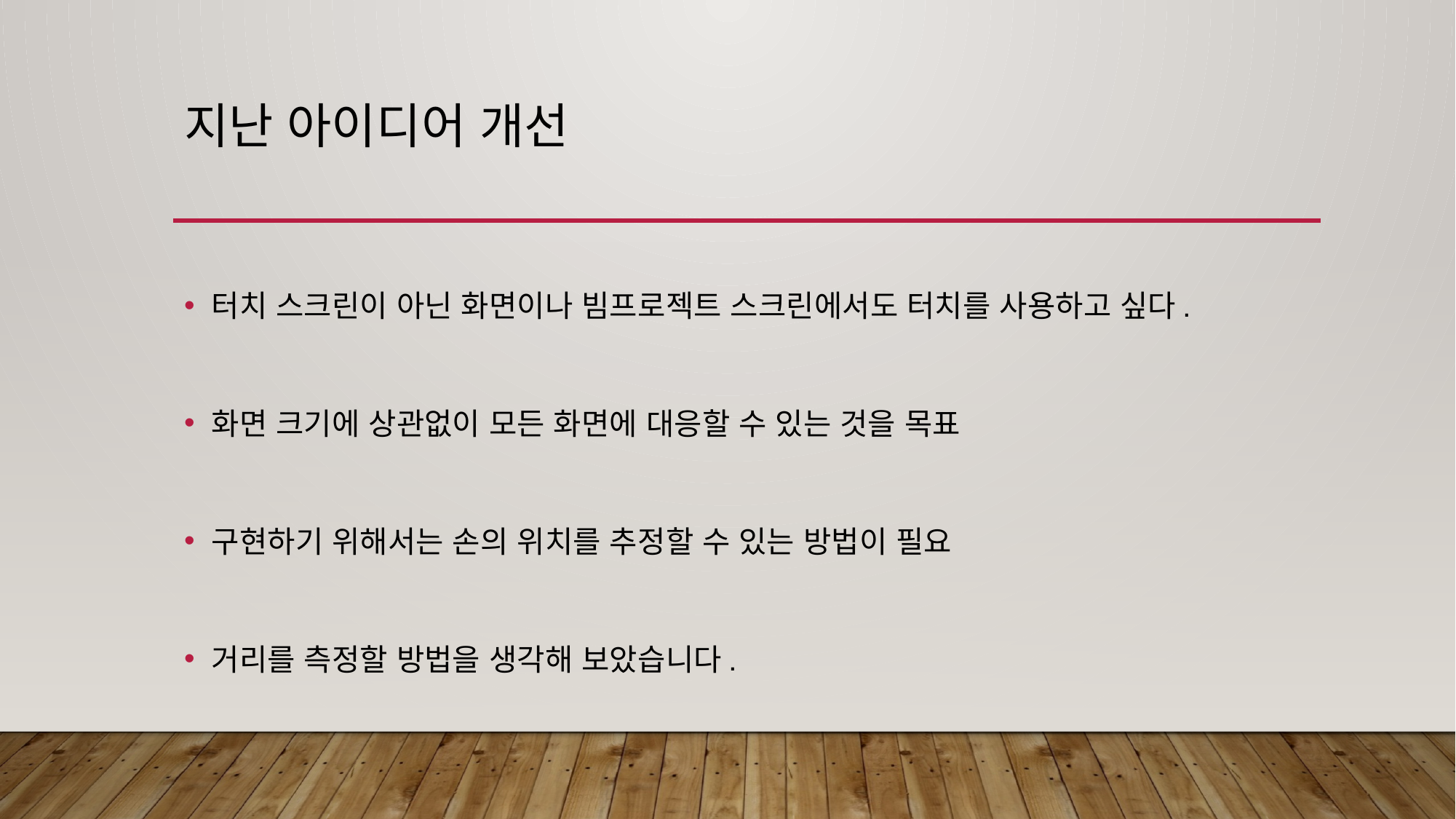

# 지난 아이디어 개선
터치 스크린이 아닌 화면이나 빔프로젝트 스크린에서도 터치를 사용하고 싶다.

화면 크기에 상관없이 모든 화면에 대응할 수 있는 것을 목표

구현하기 위해서는 손의 위치를 추정할 수 있는 방법이 필요

거리를 측정할 방법을 생각해 보았습니다.